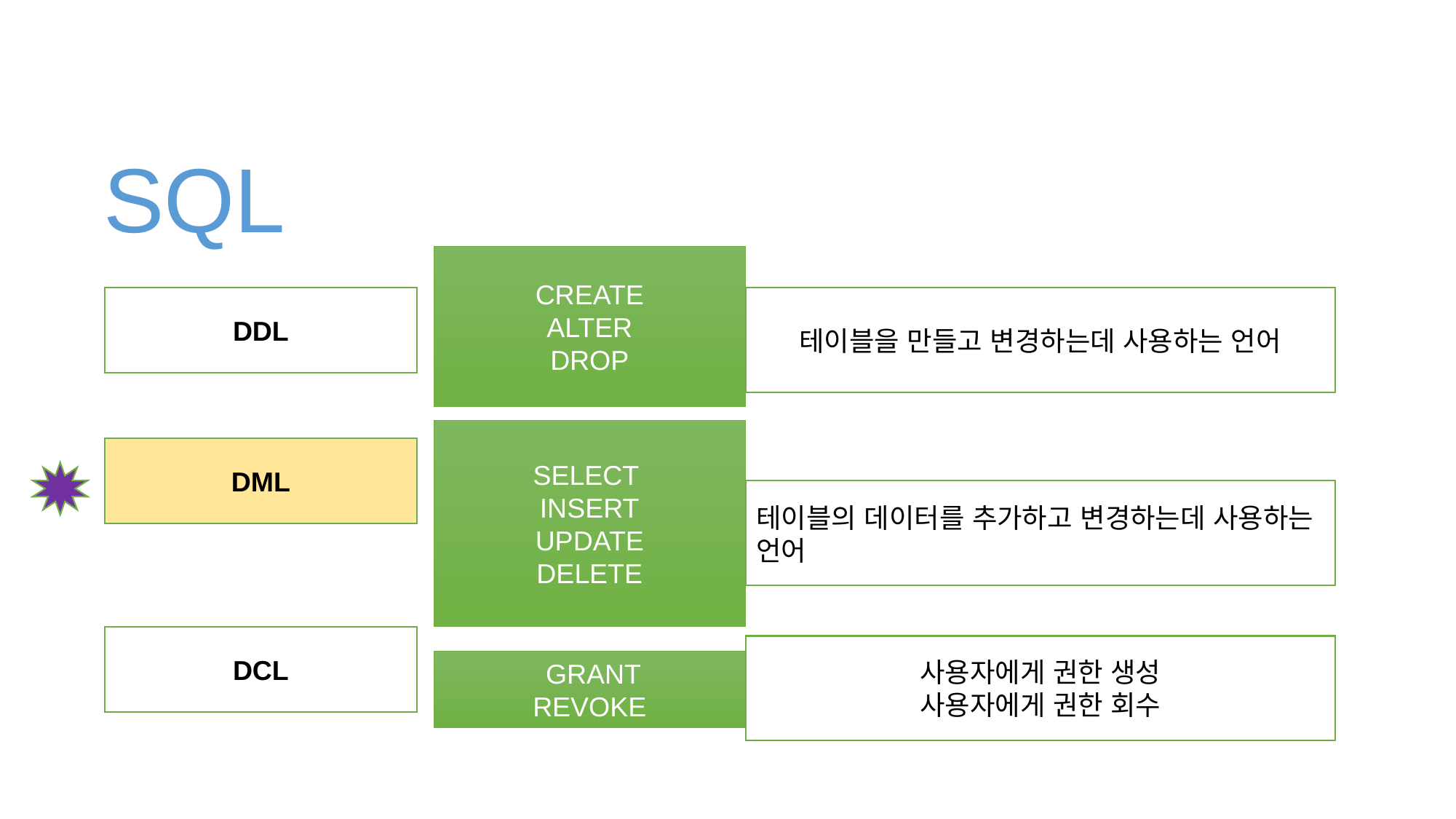

SQL
CREATE
ALTER
DROP
DDL
테이블을 만들고 변경하는데 사용하는 언어
SELECT
INSERT
UPDATE
DELETE
DML

테이블의 데이터를 추가하고 변경하는데 사용하는 언어
DCL
사용자에게 권한 생성
사용자에게 권한 회수
 GRANT
REVOKE